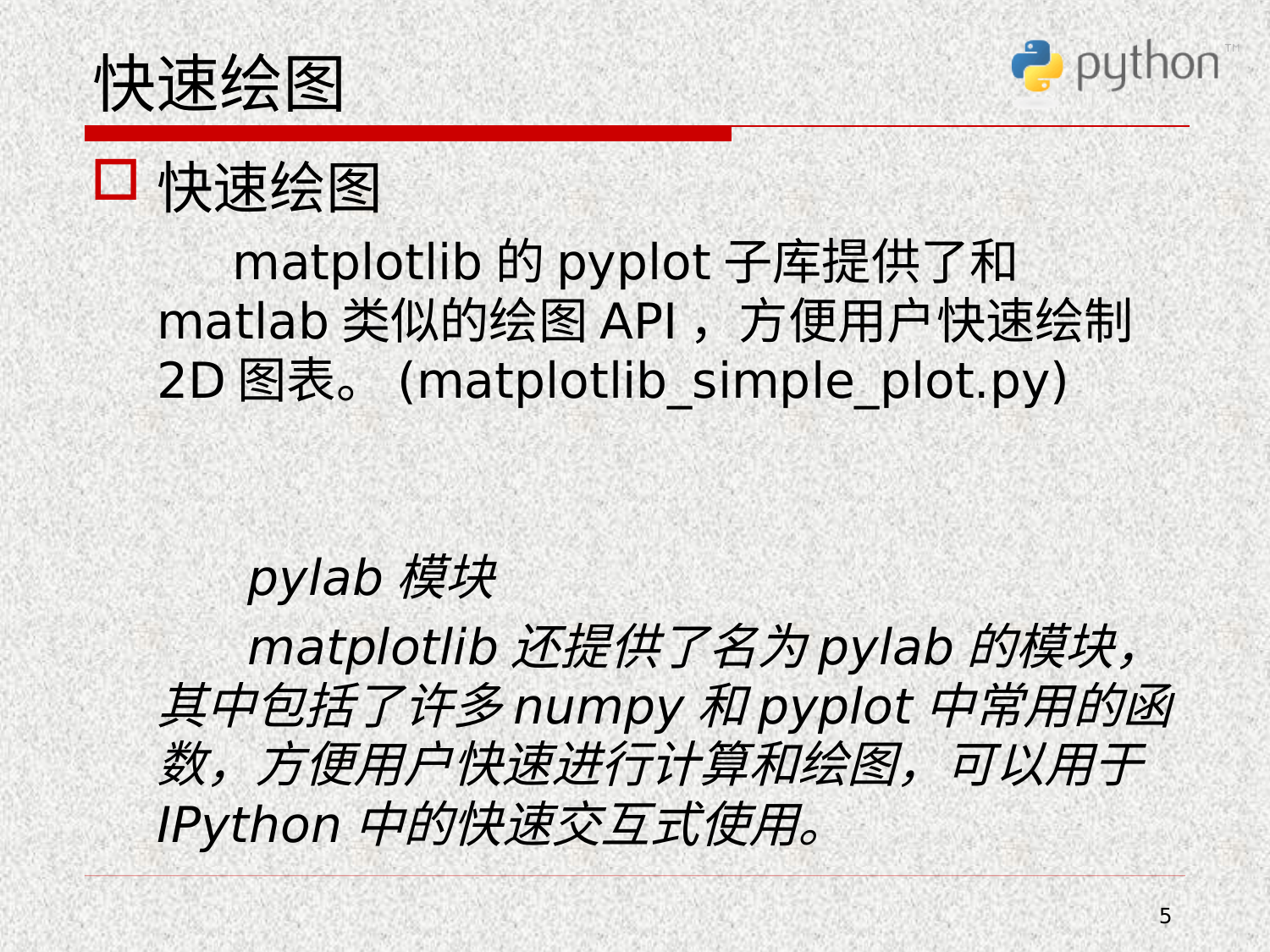

# 快速绘图
快速绘图
         matplotlib的pyplot子库提供了和matlab类似的绘图API，方便用户快速绘制2D图表。(matplotlib_simple_plot.py)

          pylab模块
          matplotlib还提供了名为pylab的模块，其中包括了许多numpy和pyplot中常用的函数，方便用户快速进行计算和绘图，可以用于IPython中的快速交互式使用。

5